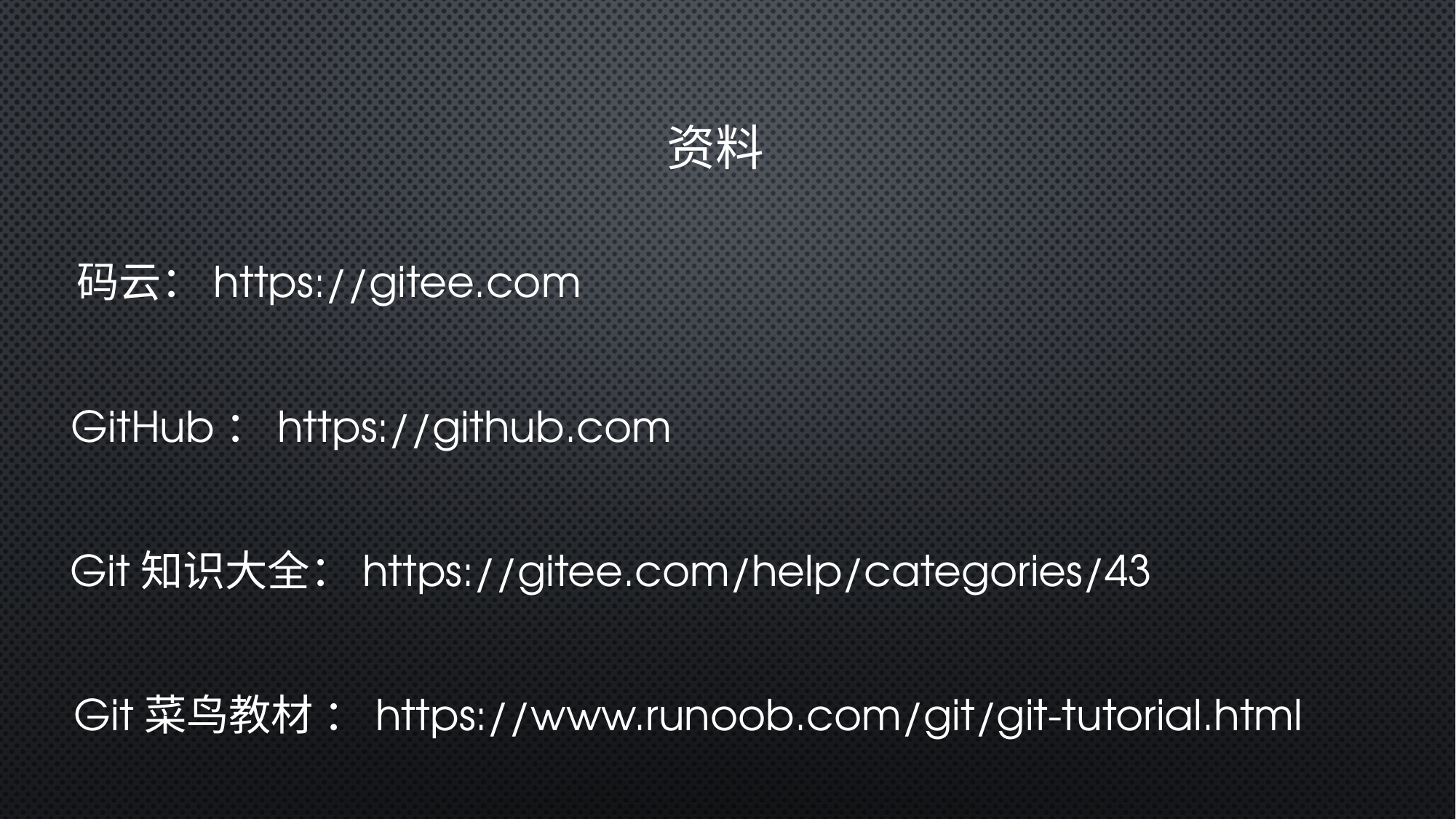

# 资料
码云：https://gitee.com
GitHub：https://github.com
Git知识大全：https://gitee.com/help/categories/43
Git菜鸟教材 ：https://www.runoob.com/git/git-tutorial.html